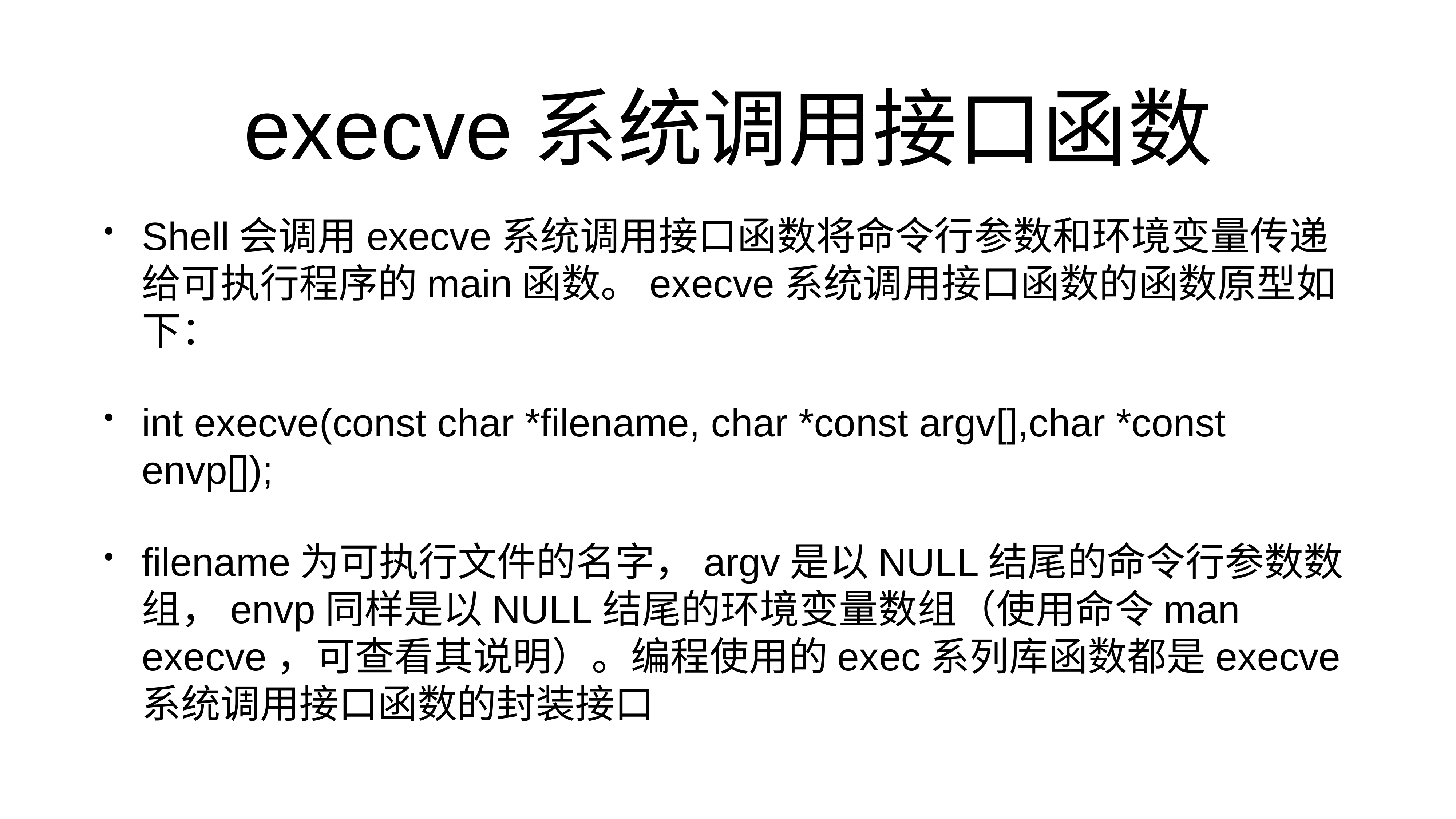

# execve系统调用接口函数
Shell会调用execve系统调用接口函数将命令行参数和环境变量传递给可执行程序的main函数。execve系统调用接口函数的函数原型如下：
int execve(const char *filename, char *const argv[],char *const envp[]);
filename为可执行文件的名字，argv是以NULL结尾的命令行参数数组，envp同样是以NULL结尾的环境变量数组（使用命令man execve，可查看其说明）。编程使用的exec系列库函数都是execve系统调用接口函数的封装接口